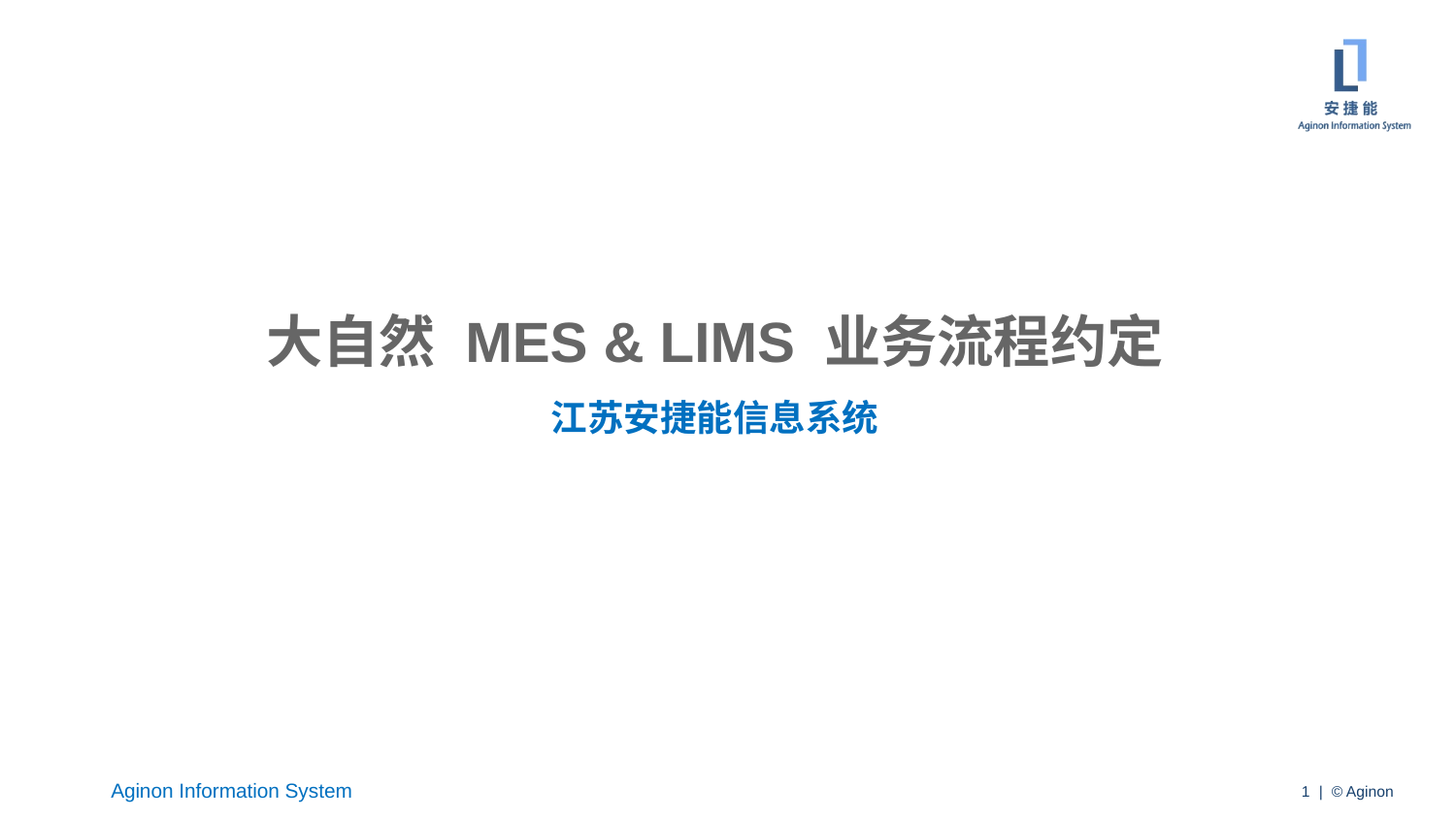

# 大自然 MES & LIMS 业务流程约定 江苏安捷能信息系统
1